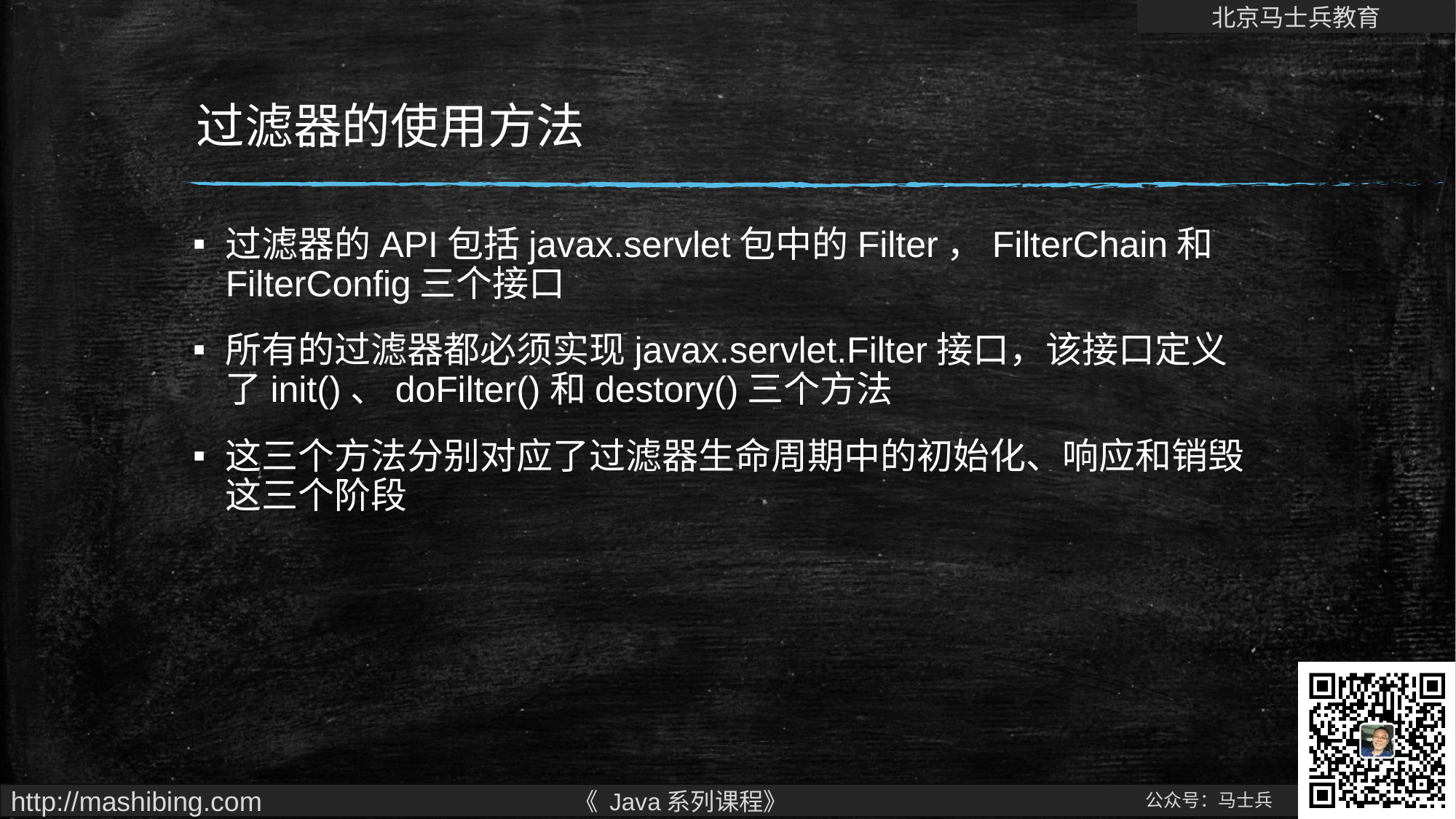

# 过滤器的使用方法
过滤器的API包括javax.servlet包中的Filter，FilterChain和FilterConfig三个接口
所有的过滤器都必须实现javax.servlet.Filter接口，该接口定义了init()、doFilter()和destory()三个方法
这三个方法分别对应了过滤器生命周期中的初始化、响应和销毁这三个阶段